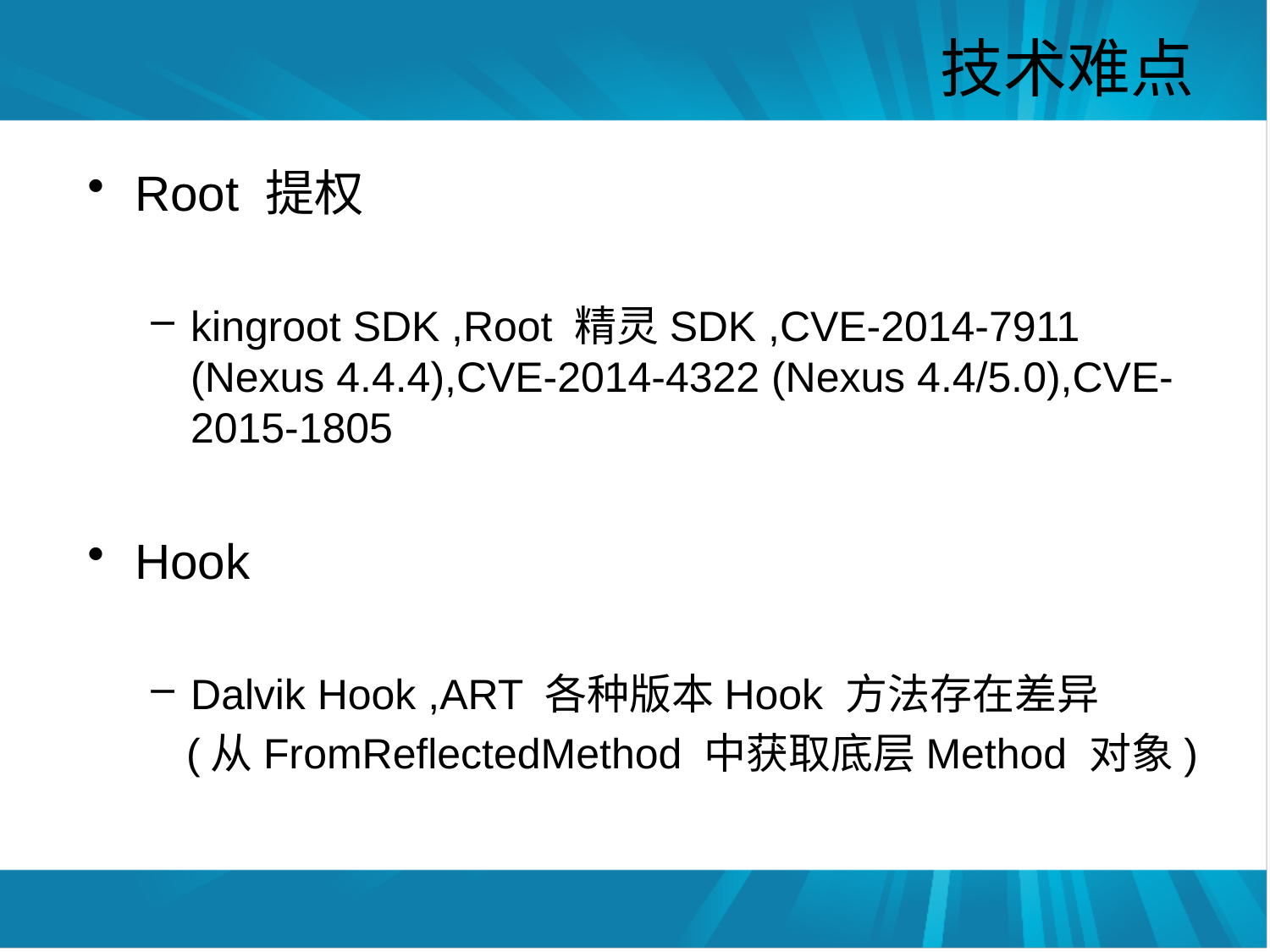

# 技术难点
Root 提权

kingroot SDK ,Root 精灵SDK ,CVE-2014-7911 (Nexus 4.4.4),CVE-2014-4322 (Nexus 4.4/5.0),CVE-2015-1805

Hook

Dalvik Hook ,ART 各种版本Hook 方法存在差异
   (从FromReflectedMethod 中获取底层Method 对象)